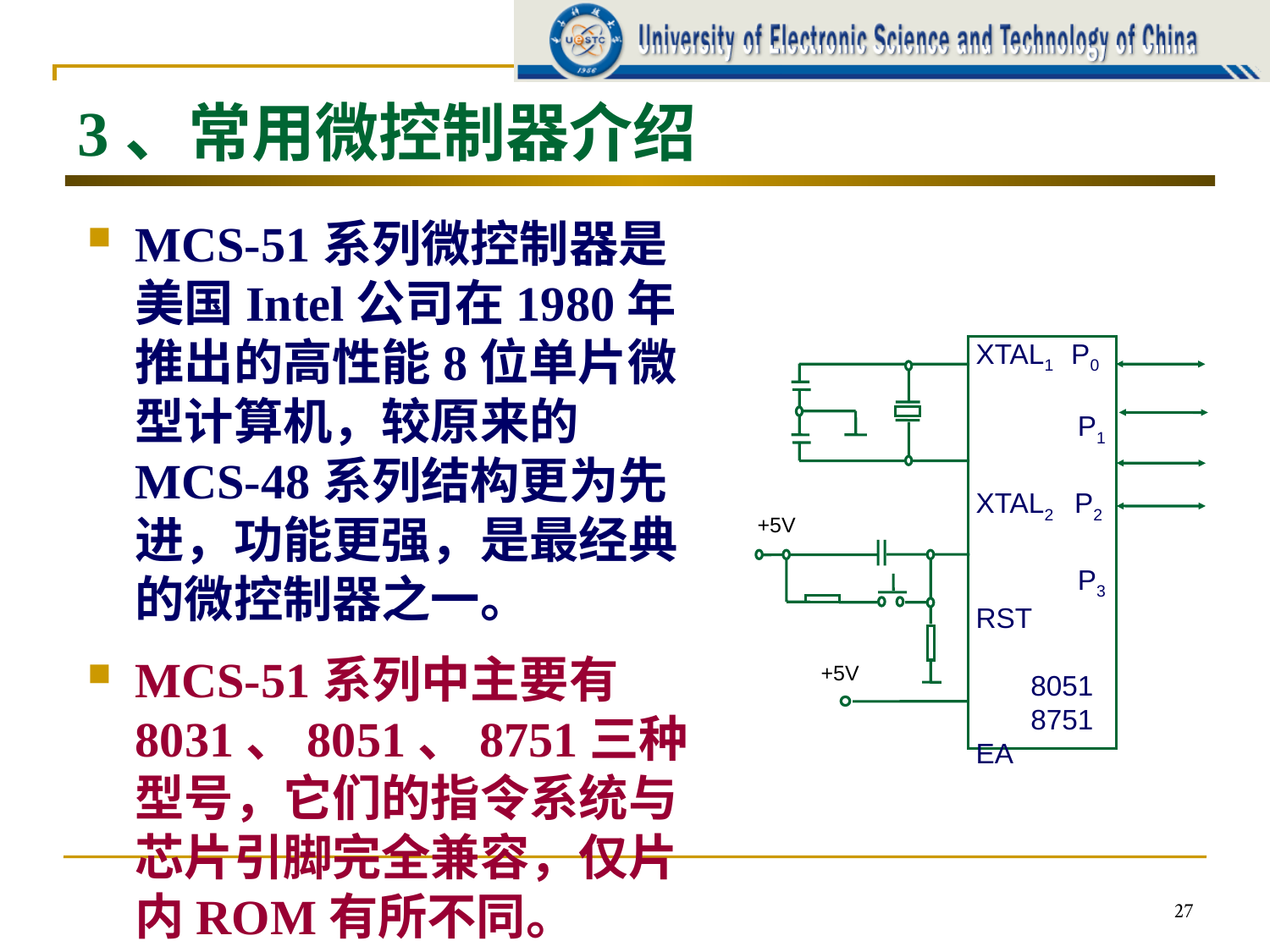

# 3、常用微控制器介绍
MCS-51系列微控制器是美国Intel公司在1980年推出的高性能8位单片微型计算机，较原来的MCS-48系列结构更为先进，功能更强，是最经典的微控制器之一。
MCS-51系列中主要有8031、8051、8751三种型号，它们的指令系统与芯片引脚完全兼容，仅片内ROM有所不同。
 XTAL1    P0

              P1

 XTAL2    P2

              P3
 RST

        8051
        8751
 EA

+5V
+5V
27